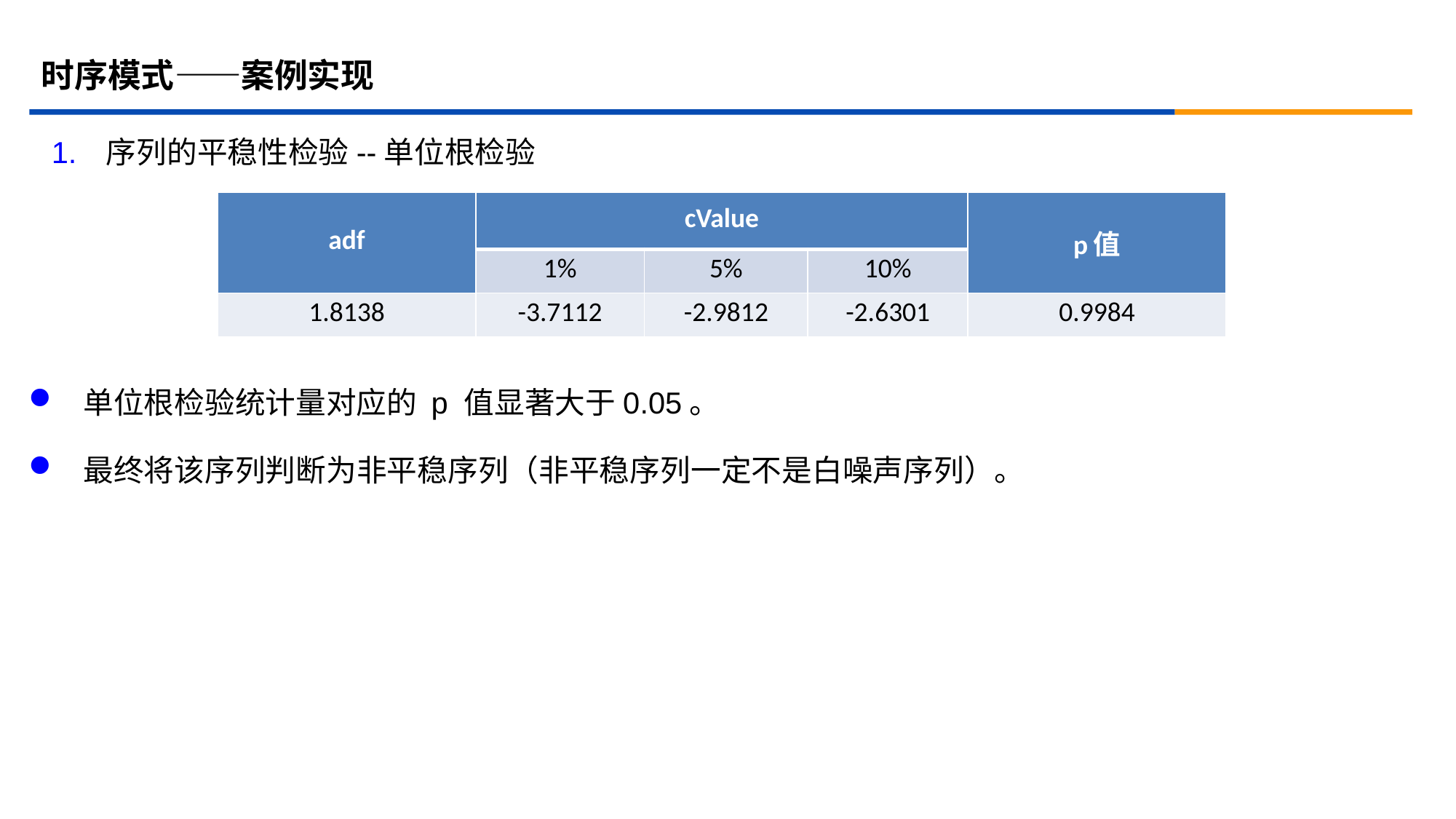

# 时序模式——案例实现

序列的平稳性检验--单位根检验

| adf | cValue |  |  | p值 |
| --- | --- | --- | --- | --- |
|  | 1% | 5% | 10% |  |
| 1.8138 | -3.7112 | -2.9812 | -2.6301 | 0.9984 |
单位根检验统计量对应的 p 值显著大于0.05。
最终将该序列判断为非平稳序列（非平稳序列一定不是白噪声序列）。